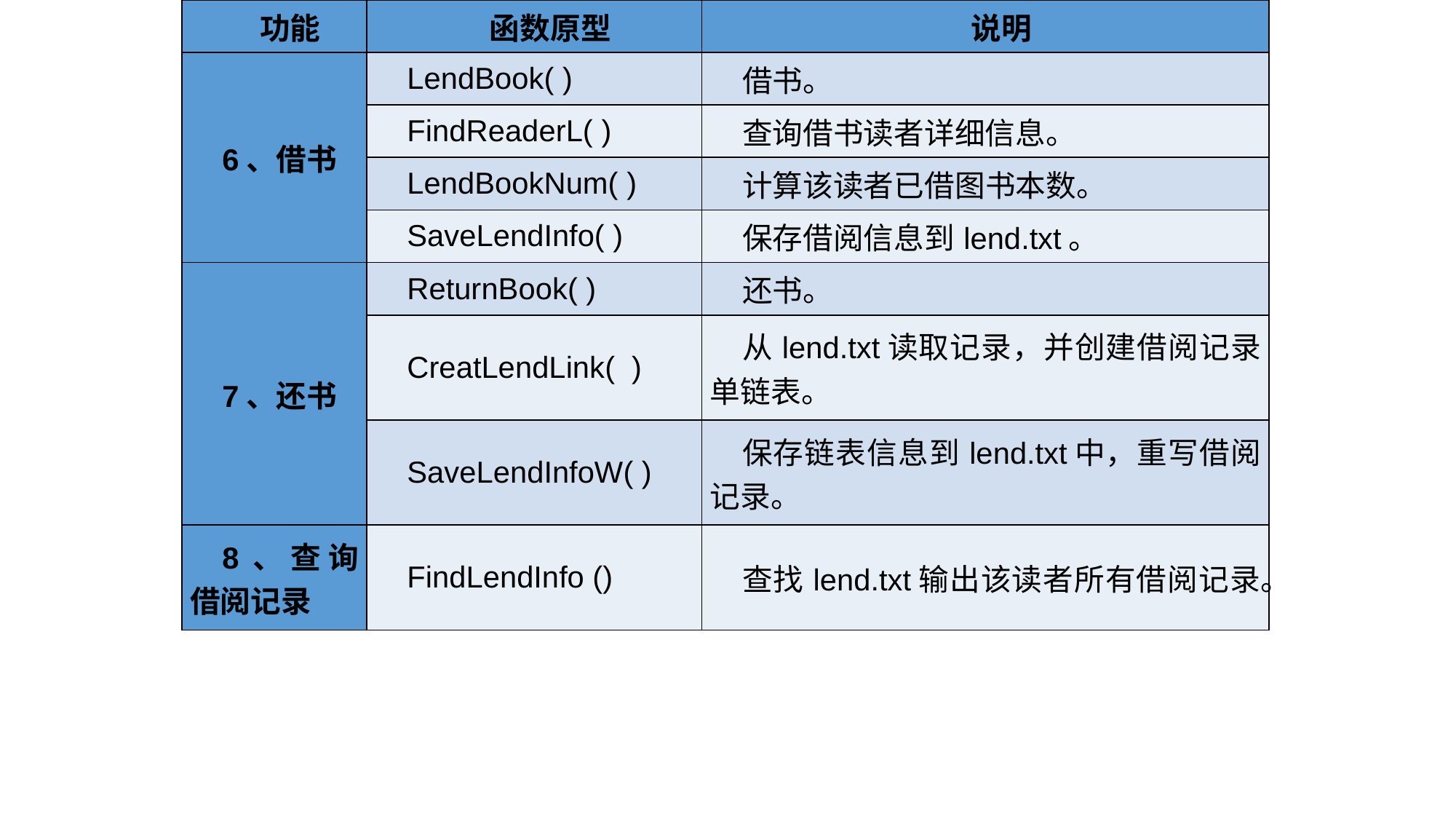

| 功能 | 函数原型 | 说明 |
| --- | --- | --- |
| 6、借书 | LendBook( ) | 借书。 |
|  | FindReaderL( ) | 查询借书读者详细信息。 |
|  | LendBookNum( ) | 计算该读者已借图书本数。 |
|  | SaveLendInfo( ) | 保存借阅信息到lend.txt。 |
| 7、还书 | ReturnBook( ) | 还书。 |
|  | CreatLendLink( ) | 从lend.txt读取记录，并创建借阅记录单链表。 |
|  | SaveLendInfoW( ) | 保存链表信息到lend.txt中，重写借阅记录。 |
| 8、查询借阅记录 | FindLendInfo () | 查找lend.txt输出该读者所有借阅记录。 |
#